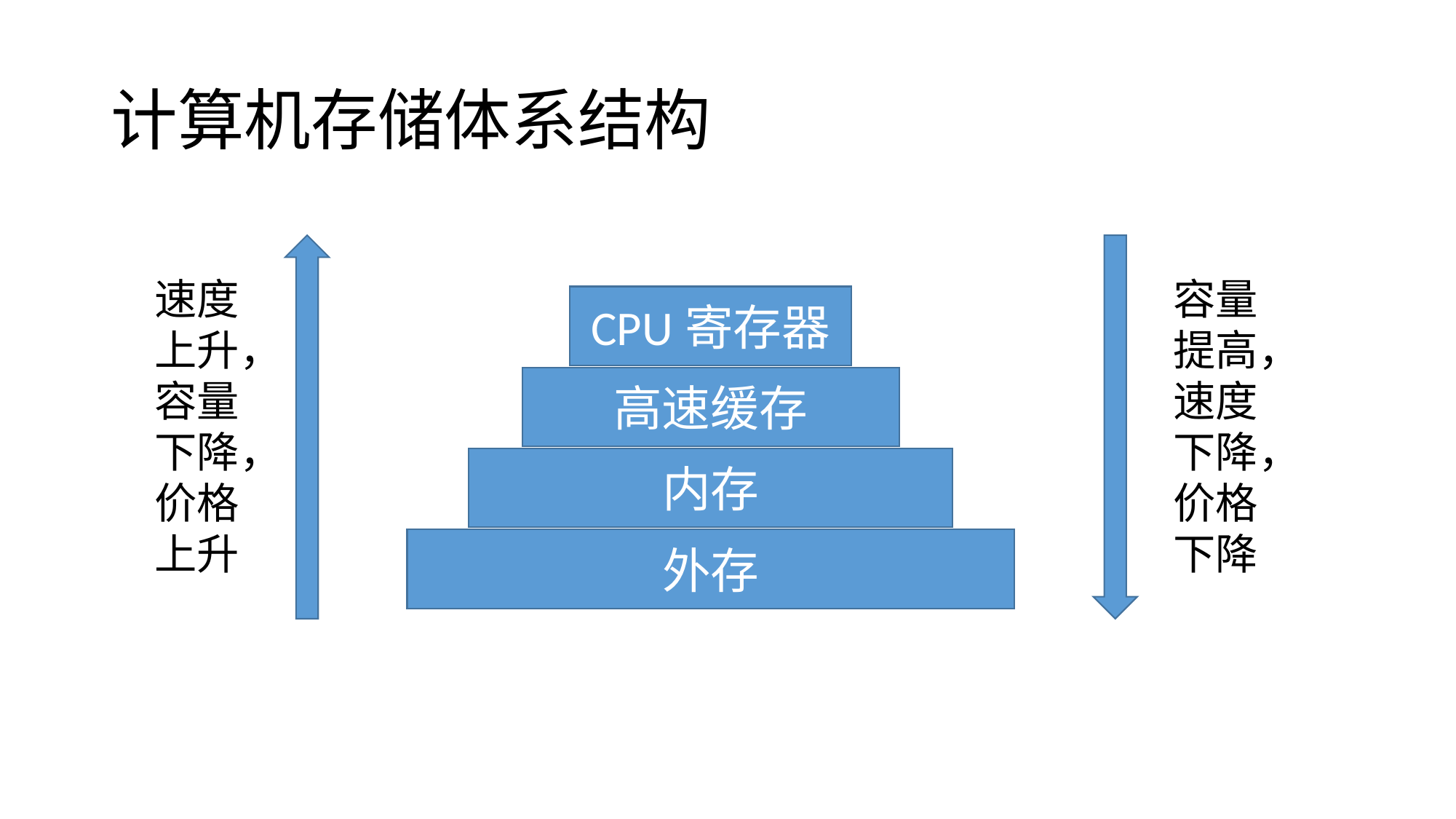

# 计算机存储体系结构
速度上升，容量下降，价格上升
容量提高，速度下降，价格下降
CPU寄存器
高速缓存

内存
外存